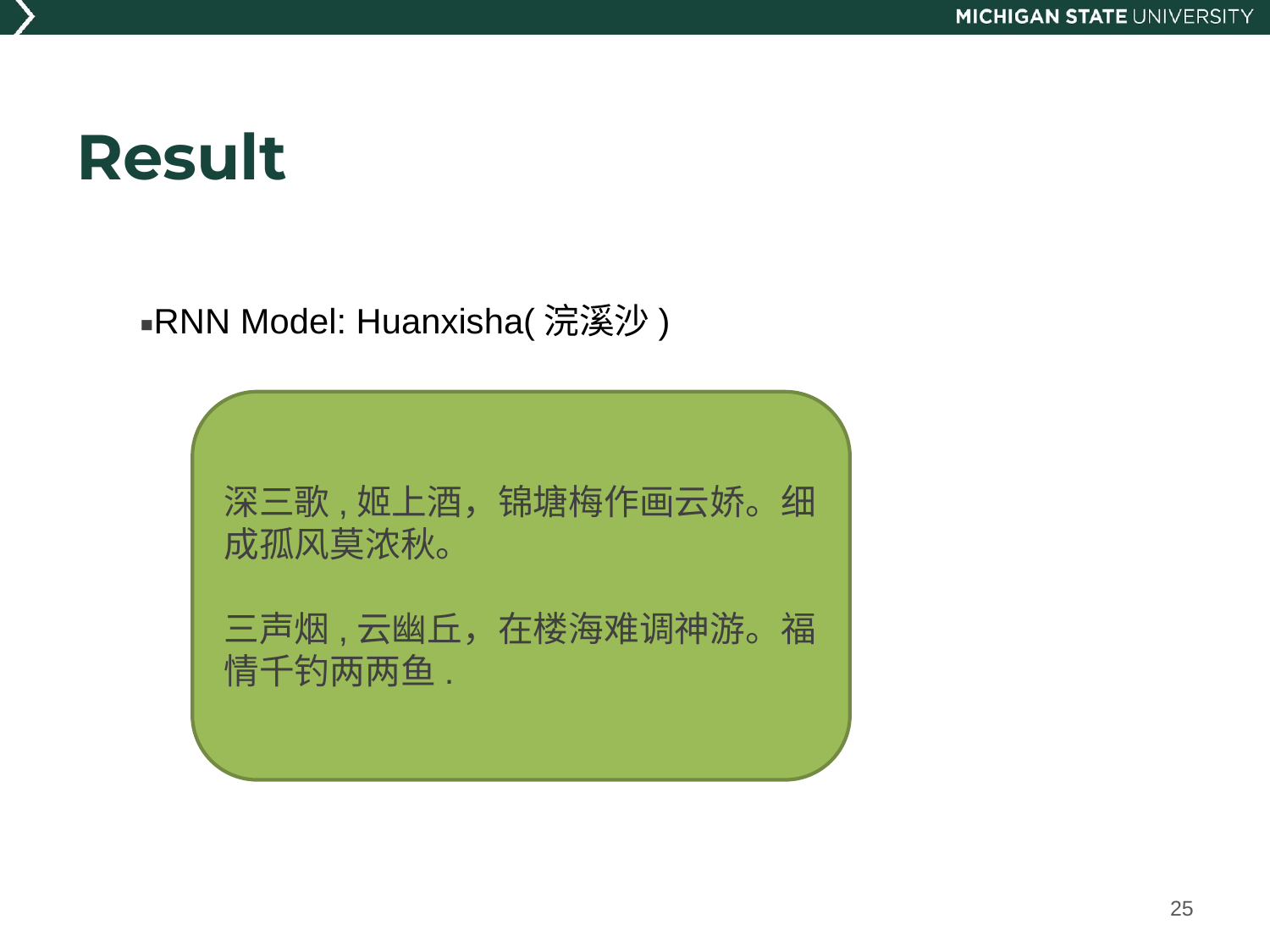

# Result
RNN Model: Huanxisha(浣溪沙)
深三歌,姬上酒，锦塘梅作画云娇。细成孤风莫浓秋。

三声烟,云幽丘，在楼海难调神游。福情千钓两两鱼.
25